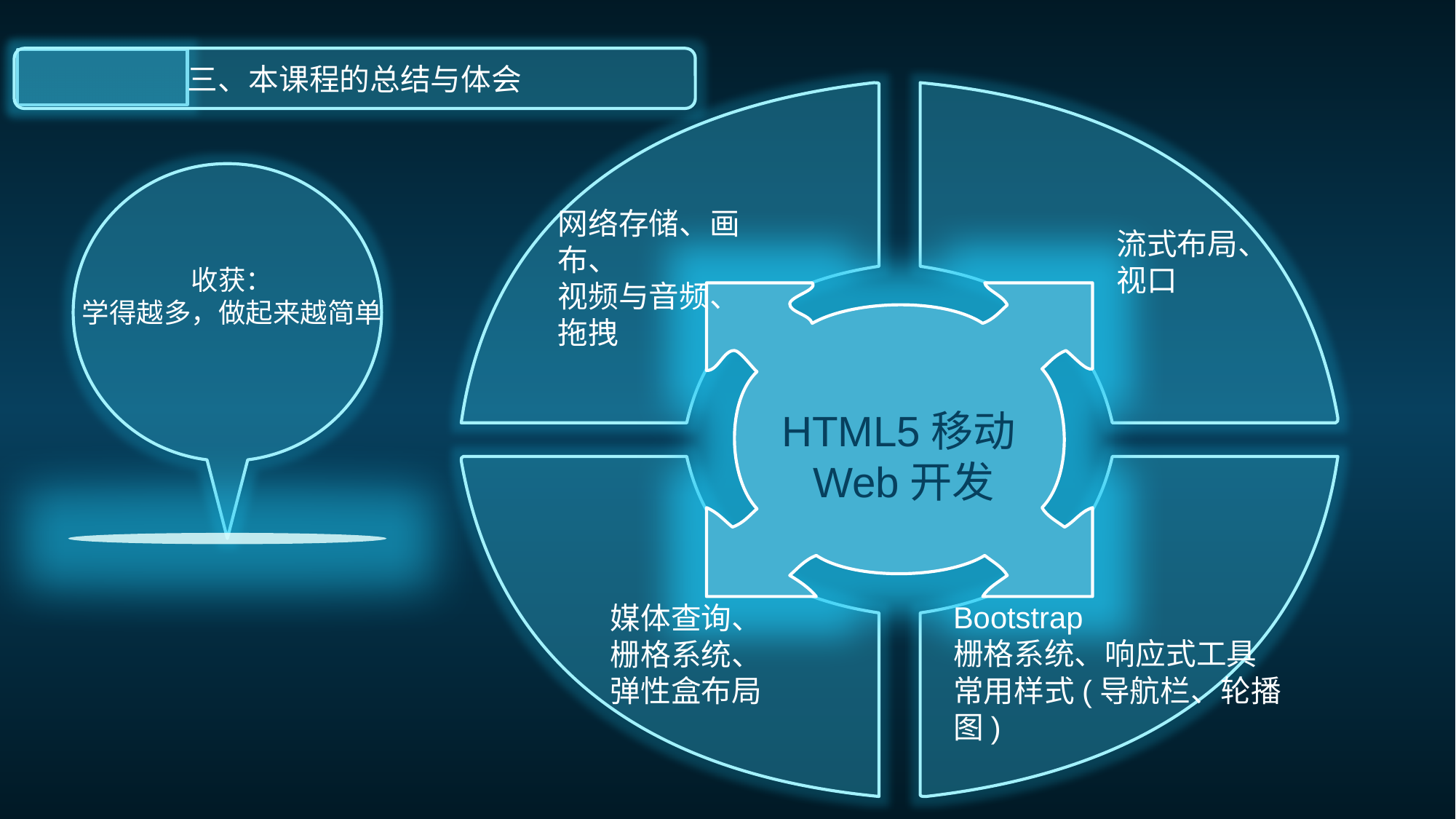

三、本课程的总结与体会

网络存储、画布、
视频与音频、
拖拽

流式布局、
视口

HTML5移动Web开发

媒体查询、
栅格系统、
弹性盒布局
Bootstrap
栅格系统、响应式工具
常用样式(导航栏、轮播图)

收获：
学得越多，做起来越简单